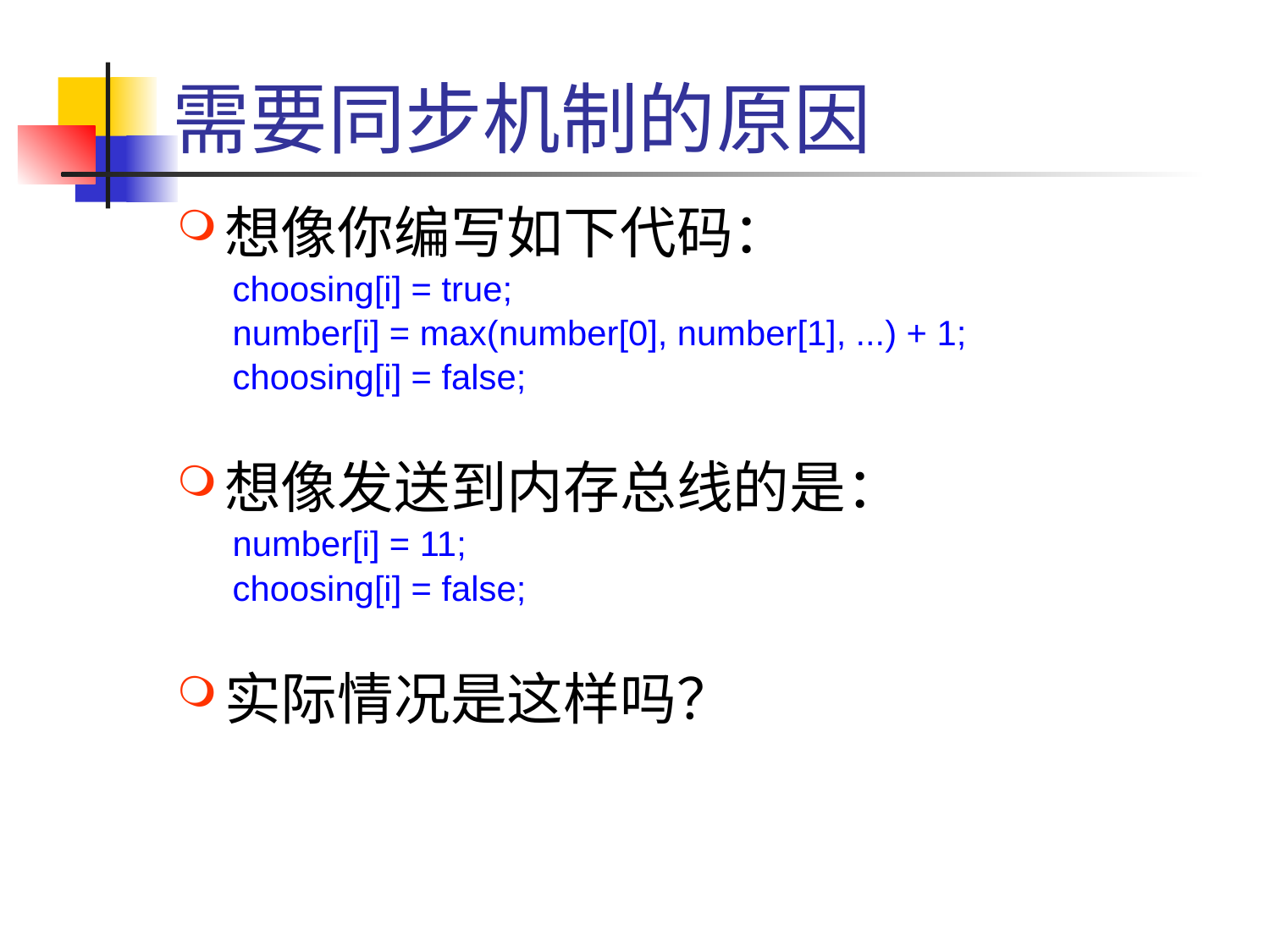

# 需要同步机制的原因
想像你编写如下代码：
choosing[i] = true;
number[i] = max(number[0], number[1], ...) + 1;
choosing[i] = false;

想像发送到内存总线的是：
number[i] = 11;
choosing[i] = false;

实际情况是这样吗？